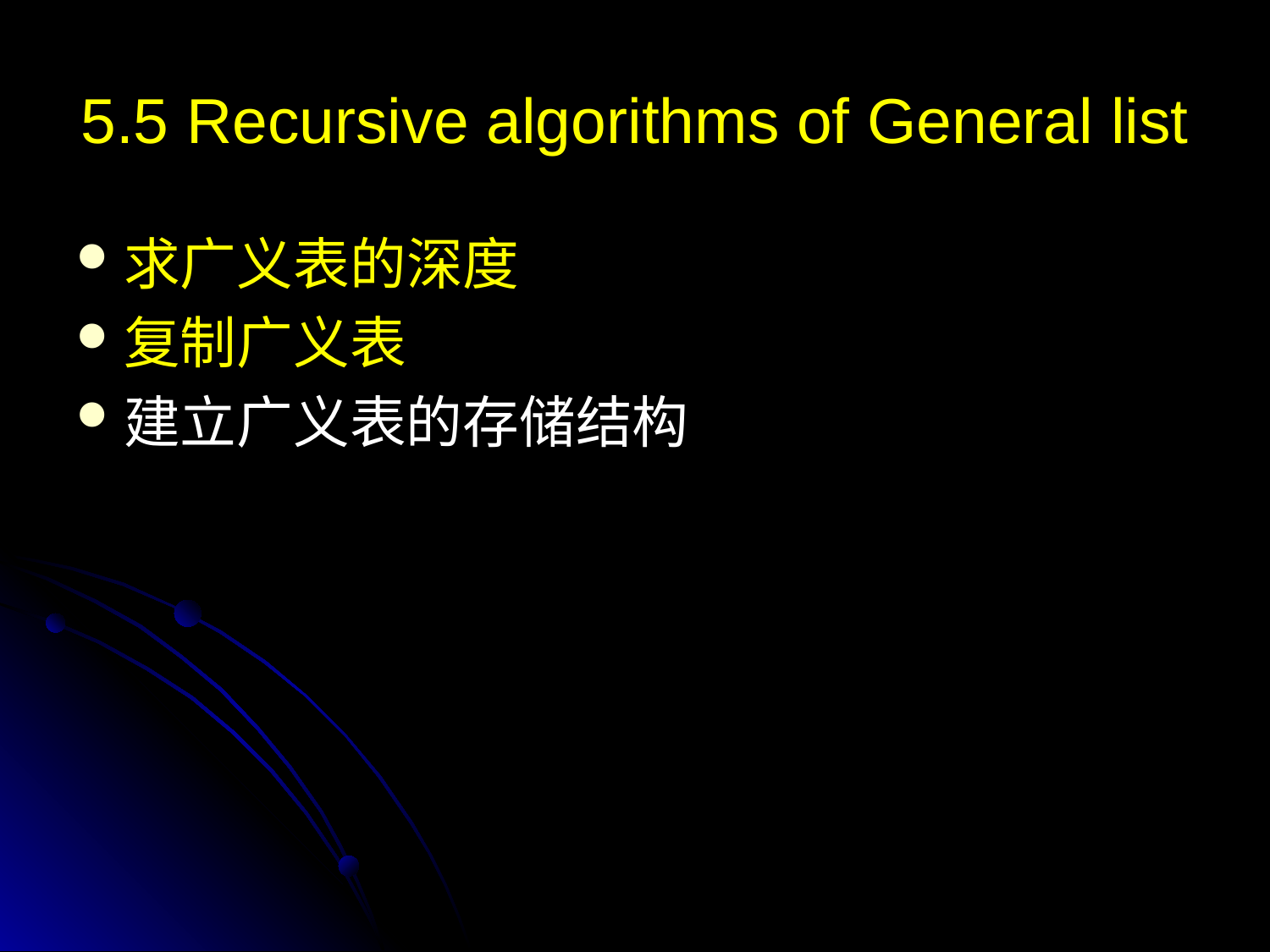

# 5.5 Recursive algorithms of General list
求广义表的深度
复制广义表
建立广义表的存储结构